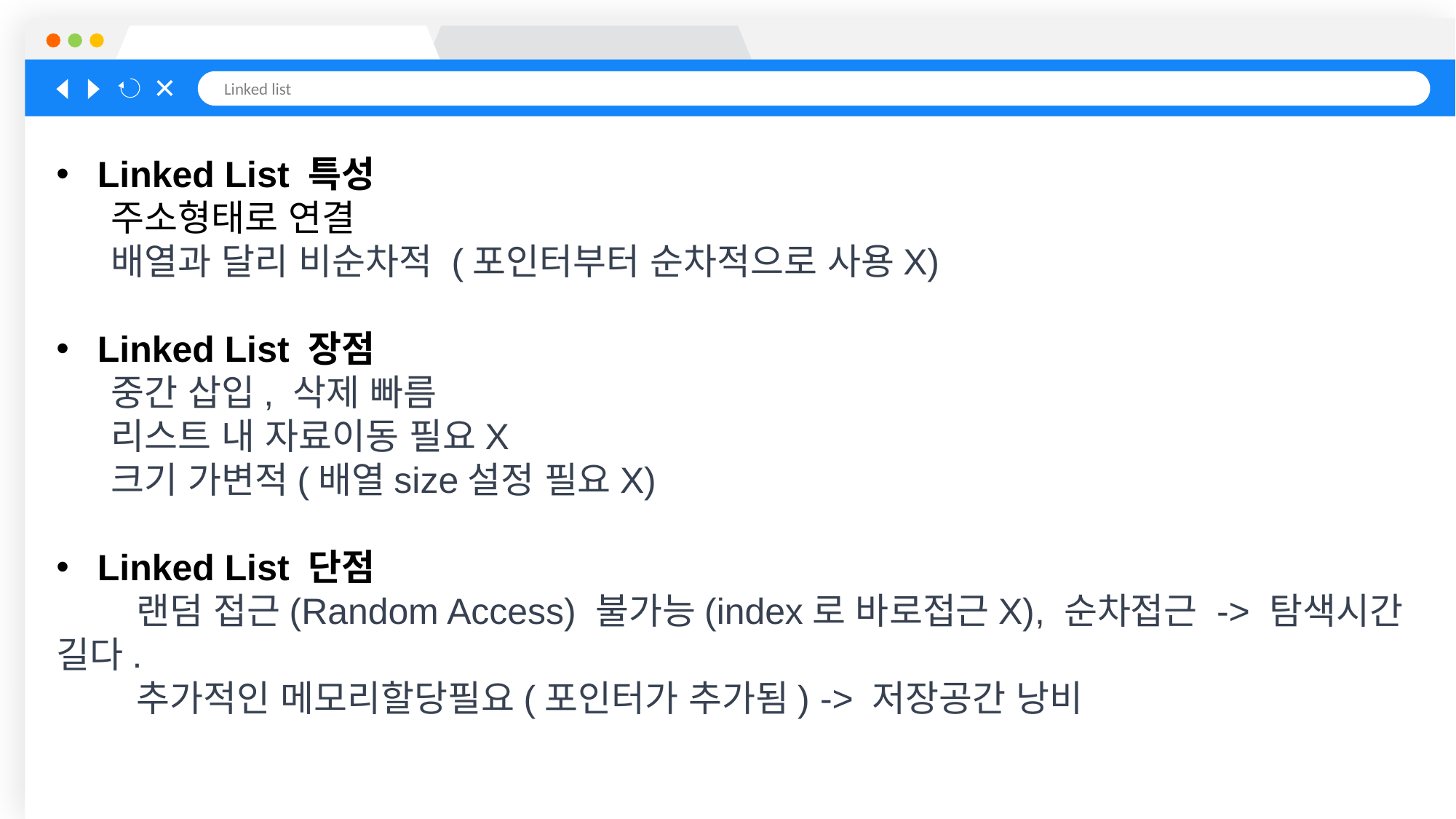

Linked list

#
Linked List 특성
주소형태로 연결
배열과 달리 비순차적 (포인터부터 순차적으로 사용X)

Linked List 장점
중간 삽입, 삭제 빠름
리스트 내 자료이동 필요X
크기 가변적(배열size설정 필요X)

Linked List 단점
       랜덤 접근(Random Access) 불가능(index로 바로접근X), 순차접근 -> 탐색시간 길다.
       추가적인 메모리할당필요(포인터가 추가됨) -> 저장공간 낭비